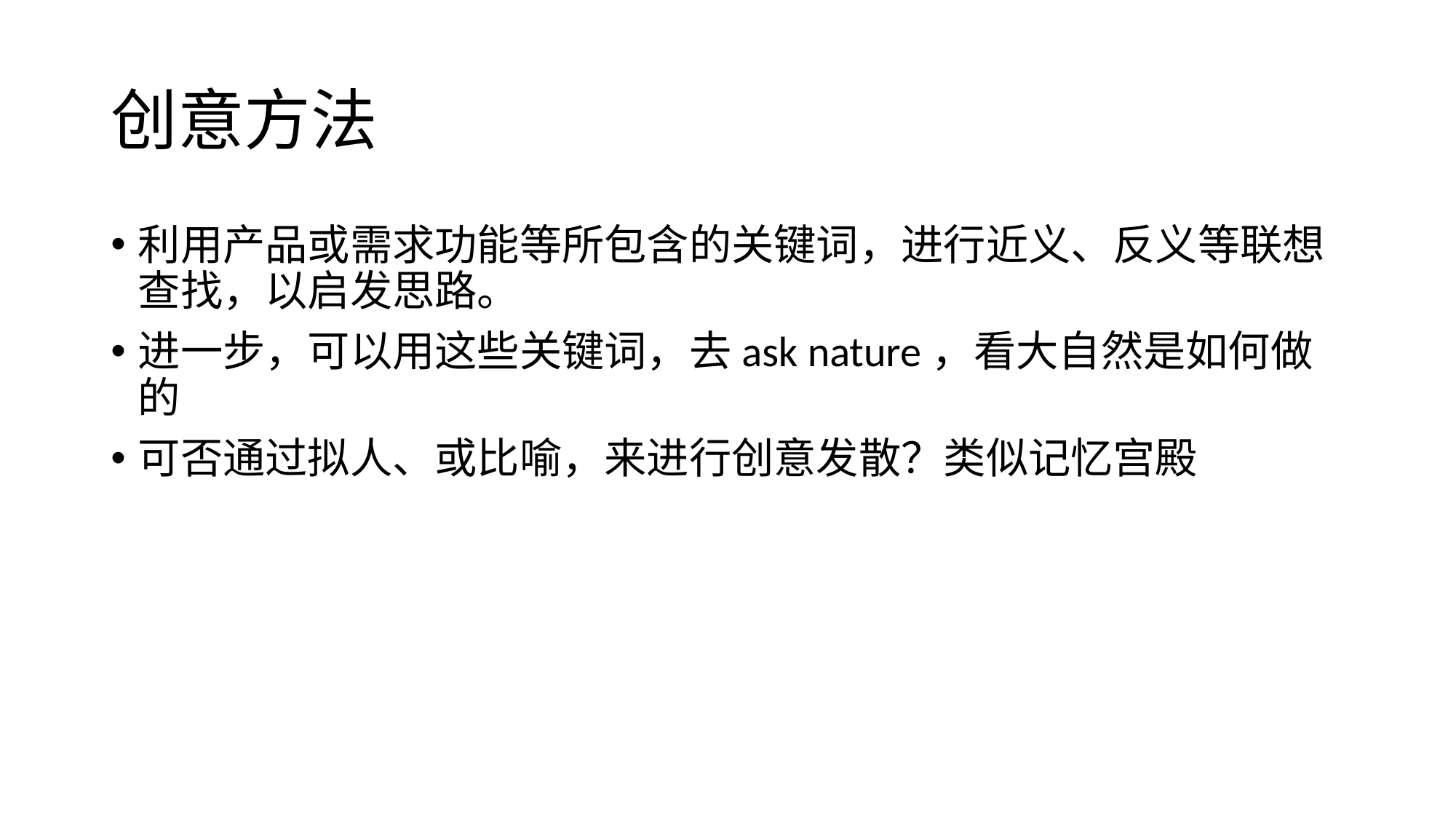

# 创意方法
利用产品或需求功能等所包含的关键词，进行近义、反义等联想查找，以启发思路。
进一步，可以用这些关键词，去ask nature，看大自然是如何做的
可否通过拟人、或比喻，来进行创意发散？类似记忆宫殿